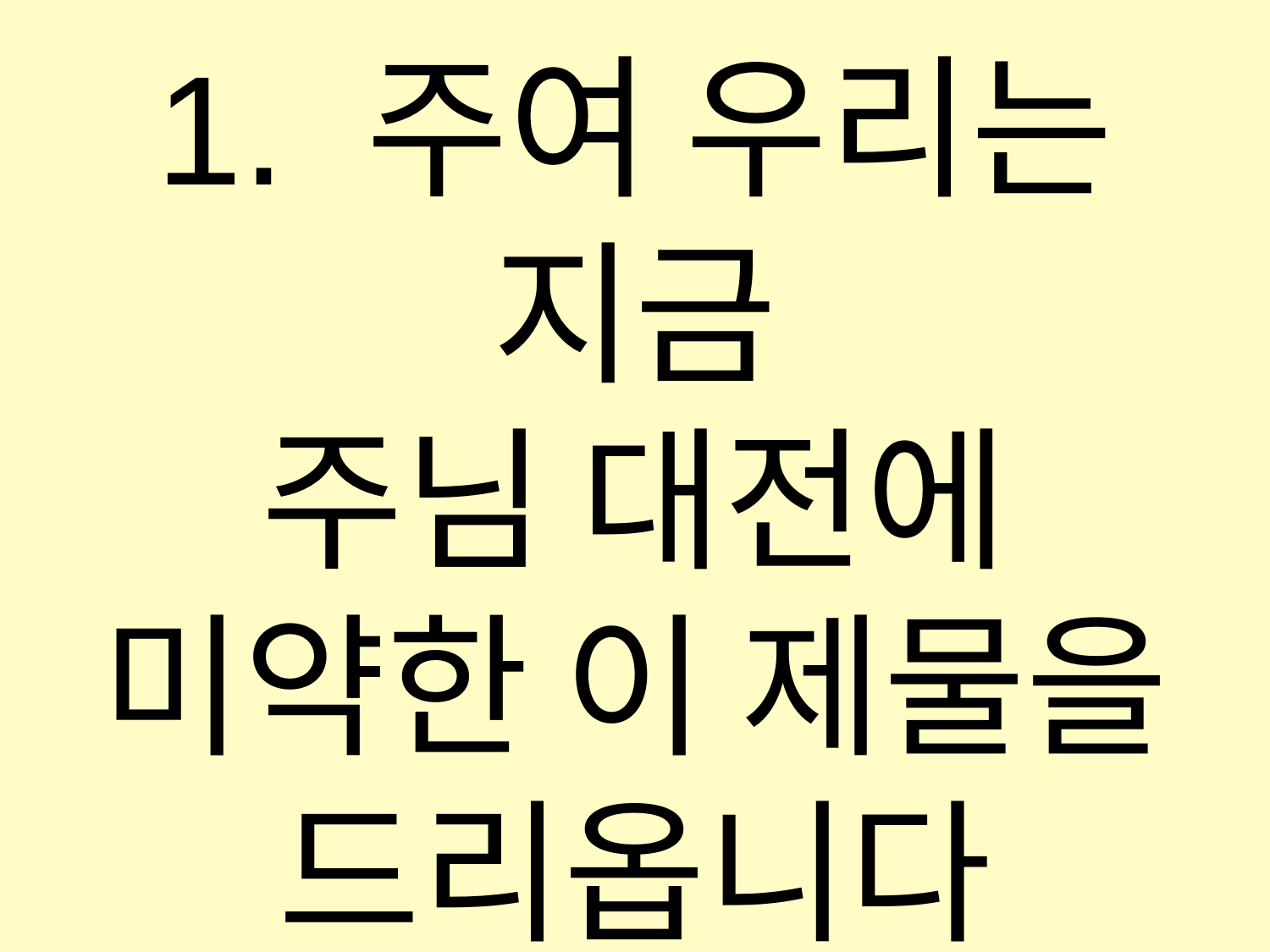

1. 주여 우리는 지금
주님 대전에
미약한 이 제물을
드리옵니다